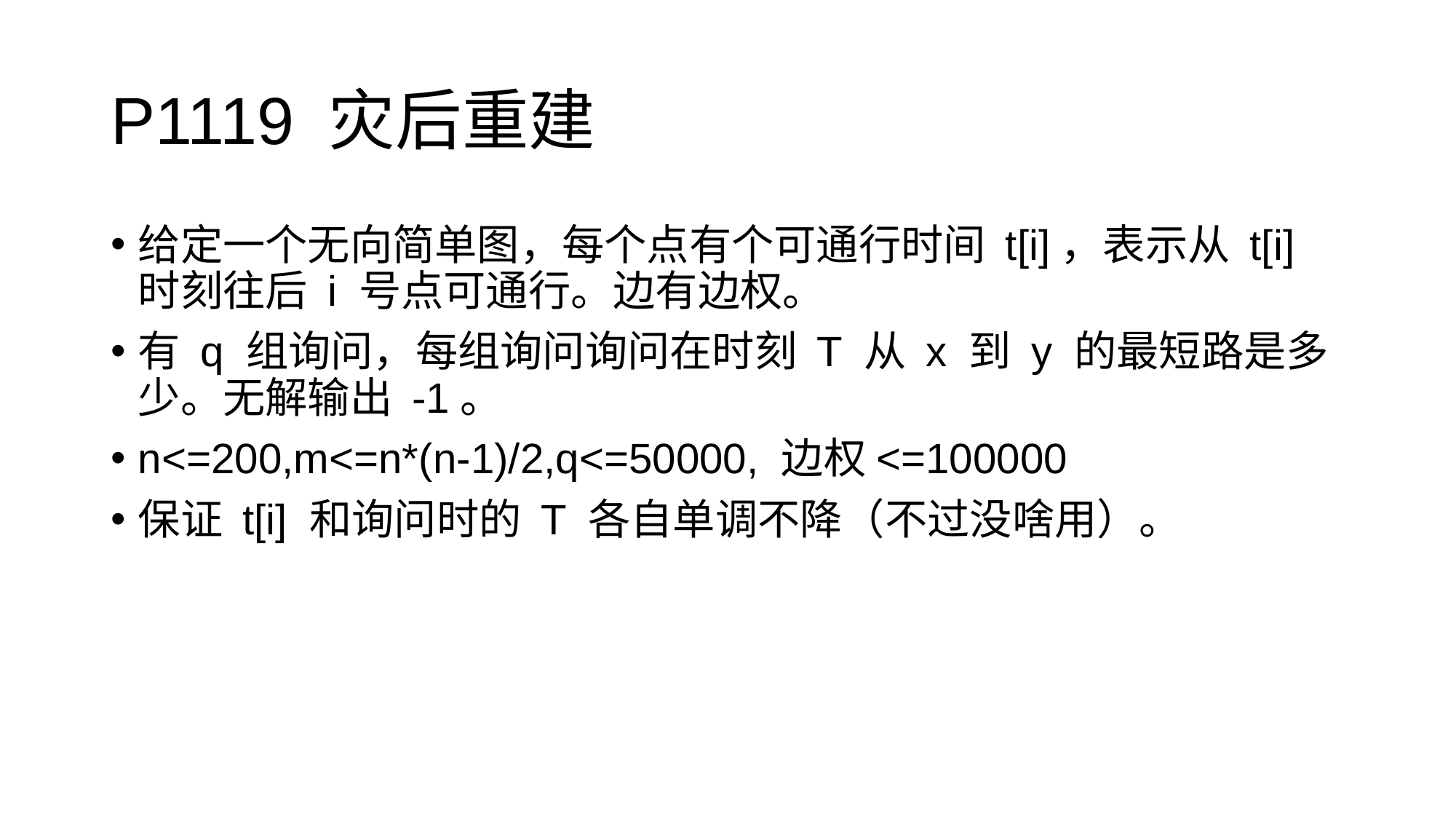

# P1119 灾后重建
给定一个无向简单图，每个点有个可通行时间 t[i]，表示从 t[i] 时刻往后 i 号点可通行。边有边权。
有 q 组询问，每组询问询问在时刻 T 从 x 到 y 的最短路是多少。无解输出 -1。
n<=200,m<=n*(n-1)/2,q<=50000, 边权<=100000
保证 t[i] 和询问时的 T 各自单调不降（不过没啥用）。